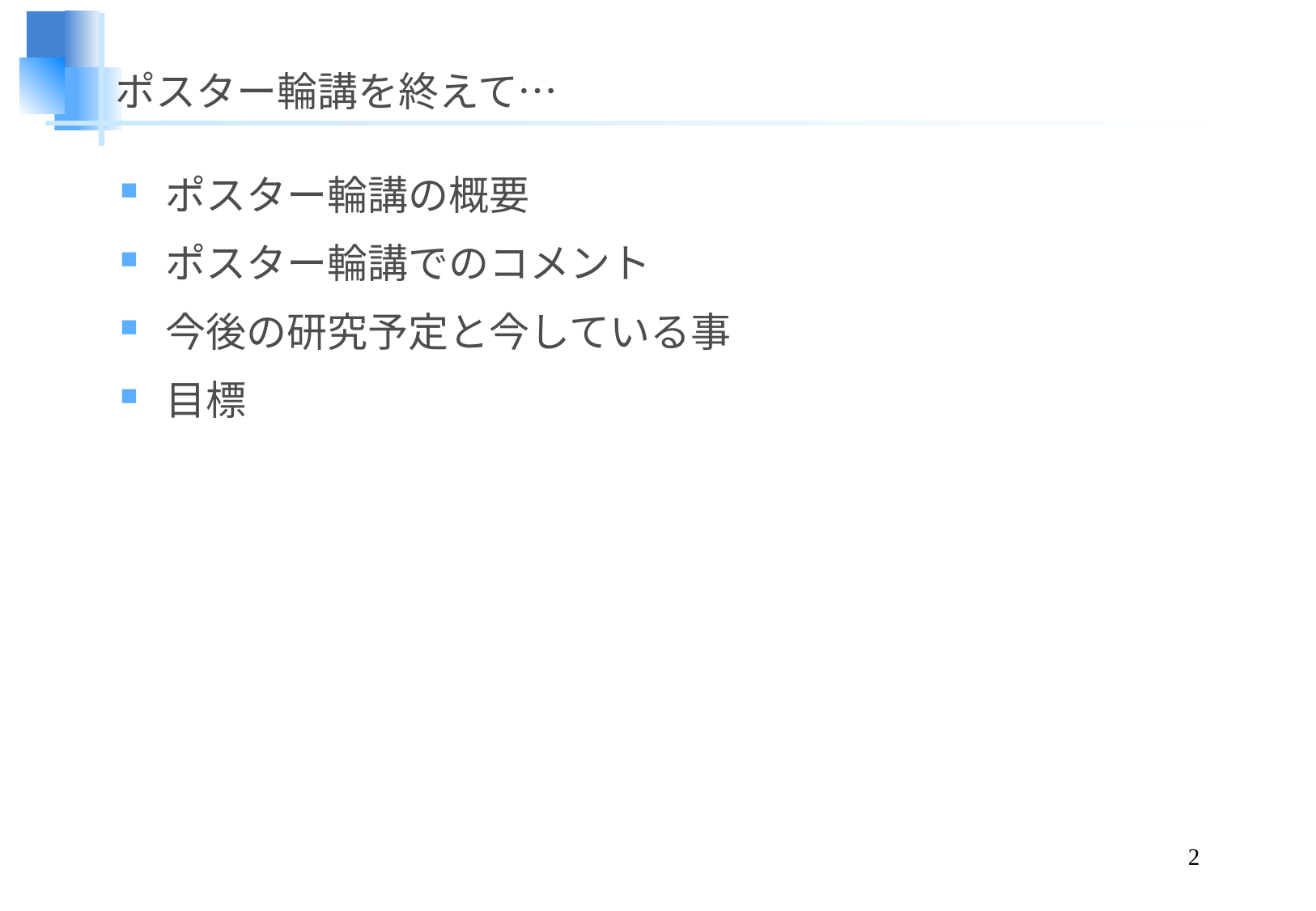

# ポスター輪講を終えて…
ポスター輪講の概要
ポスター輪講でのコメント
今後の研究予定と今している事
目標
2